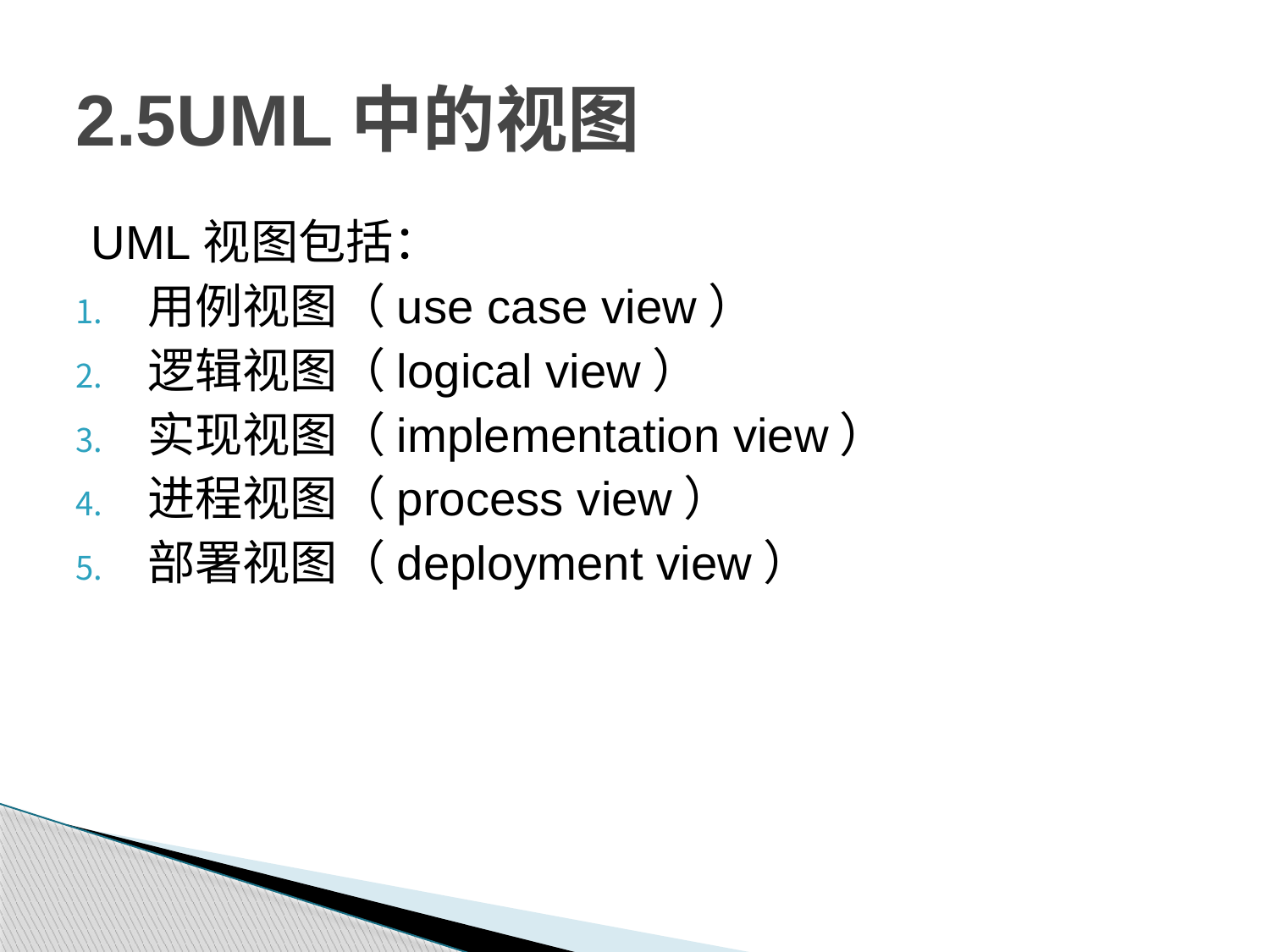

# 2.5UML中的视图
UML视图包括：
用例视图（use case view）
逻辑视图（logical view）
实现视图（implementation view）
进程视图（process view）
部署视图（deployment view）